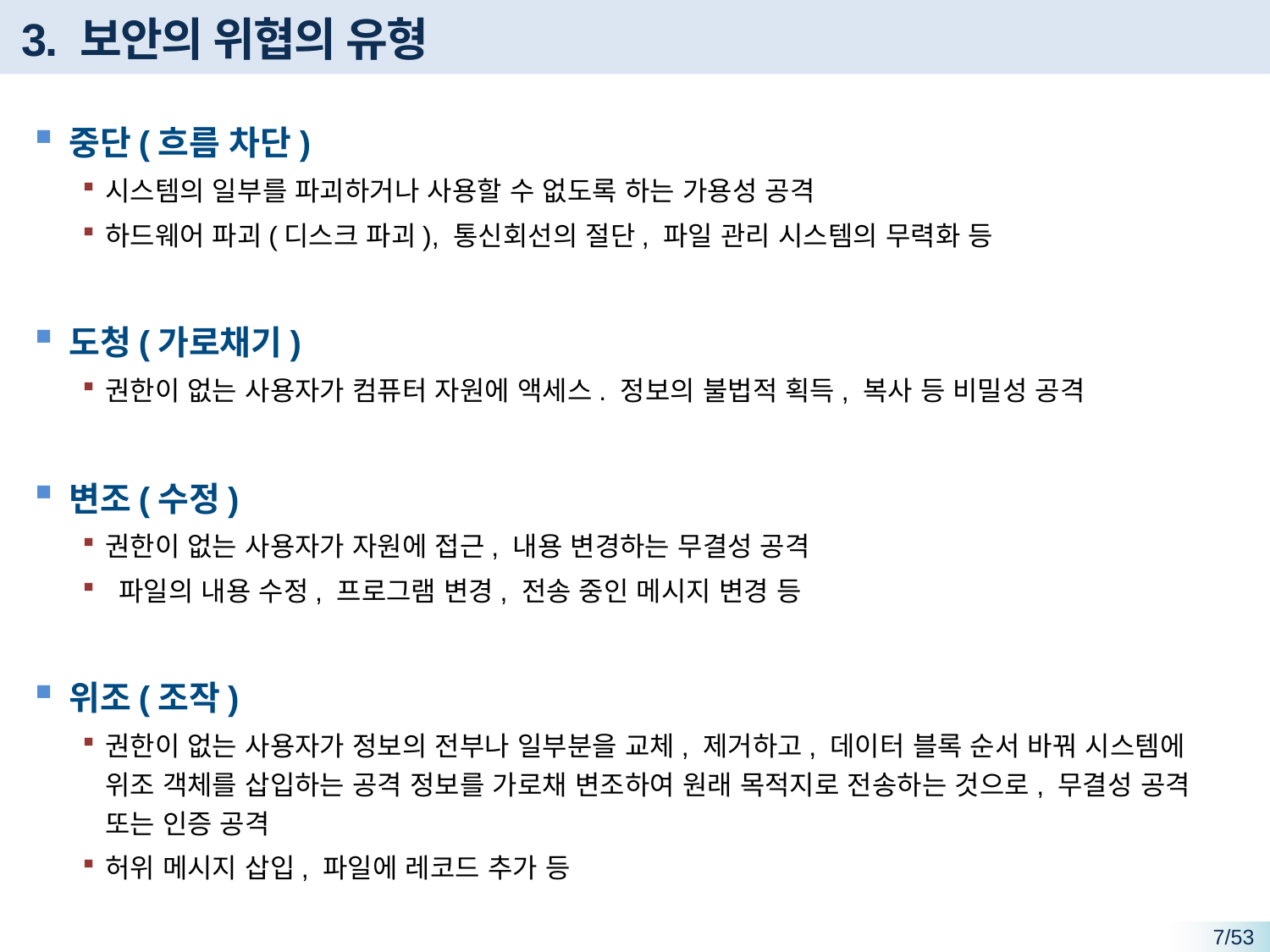

# 3. 보안의 위협의 유형
중단(흐름 차단)
시스템의 일부를 파괴하거나 사용할 수 없도록 하는 가용성 공격
하드웨어 파괴(디스크 파괴), 통신회선의 절단, 파일 관리 시스템의 무력화 등

도청(가로채기)
권한이 없는 사용자가 컴퓨터 자원에 액세스. 정보의 불법적 획득, 복사 등 비밀성 공격

변조(수정)
권한이 없는 사용자가 자원에 접근, 내용 변경하는 무결성 공격
 파일의 내용 수정, 프로그램 변경, 전송 중인 메시지 변경 등

위조(조작)
권한이 없는 사용자가 정보의 전부나 일부분을 교체, 제거하고, 데이터 블록 순서 바꿔 시스템에 위조 객체를 삽입하는 공격 정보를 가로채 변조하여 원래 목적지로 전송하는 것으로, 무결성 공격 또는 인증 공격
허위 메시지 삽입, 파일에 레코드 추가 등